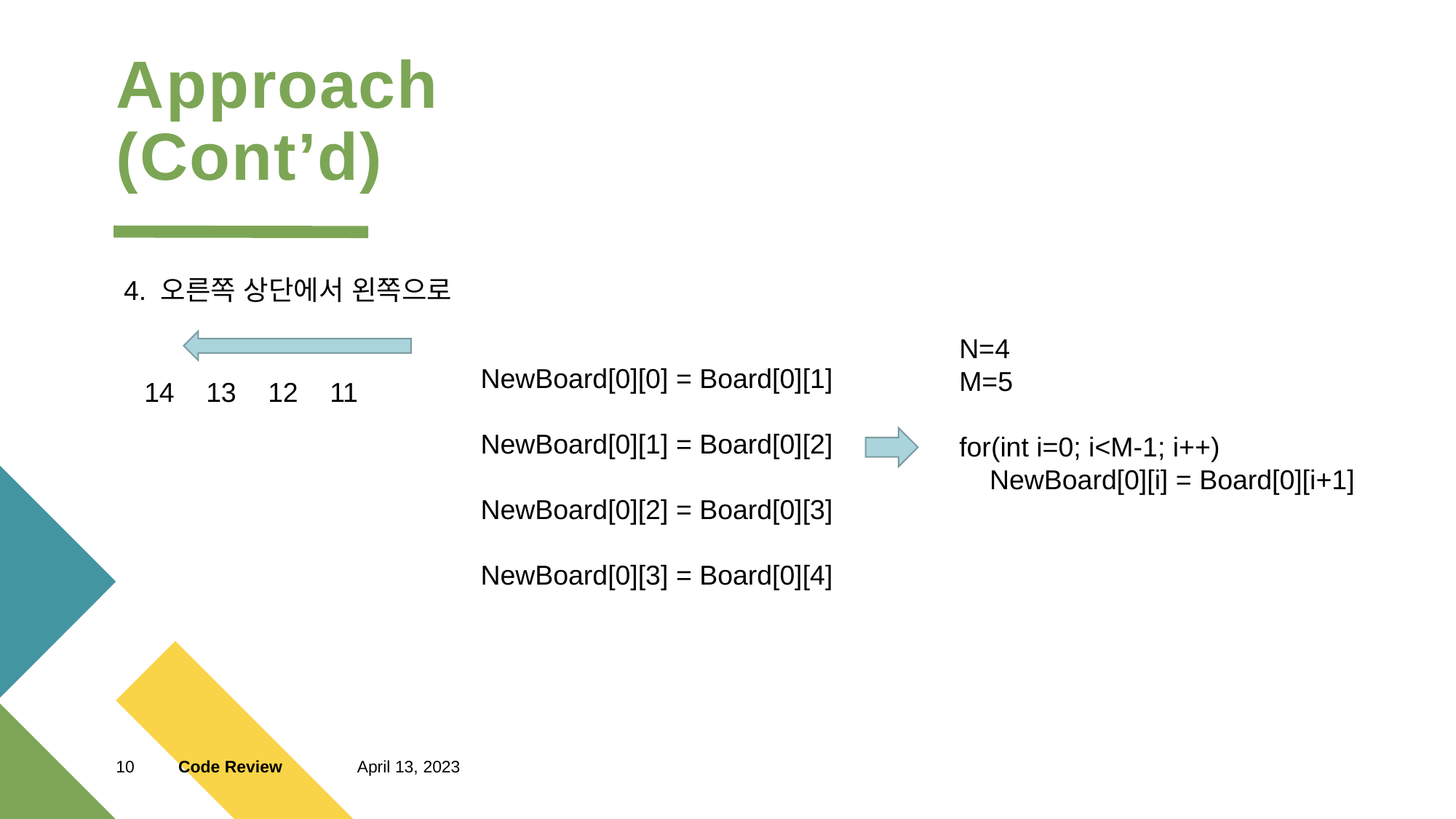

# Approach (Cont’d)
4. 오른쪽 상단에서 왼쪽으로
N=4
M=5

for(int i=0; i<M-1; i++)
    NewBoard[0][i] = Board[0][i+1]

NewBoard[0][0] = Board[0][1]

NewBoard[0][1] = Board[0][2]

NewBoard[0][2] = Board[0][3]

NewBoard[0][3] = Board[0][4]
| 14 | 13 | 12 | 11 |  |
| --- | --- | --- | --- | --- |
|  |  |  |  |  |
|  |  |  |  |  |
|  |  |  |  |  |

10
Code Review
April 13, 2023